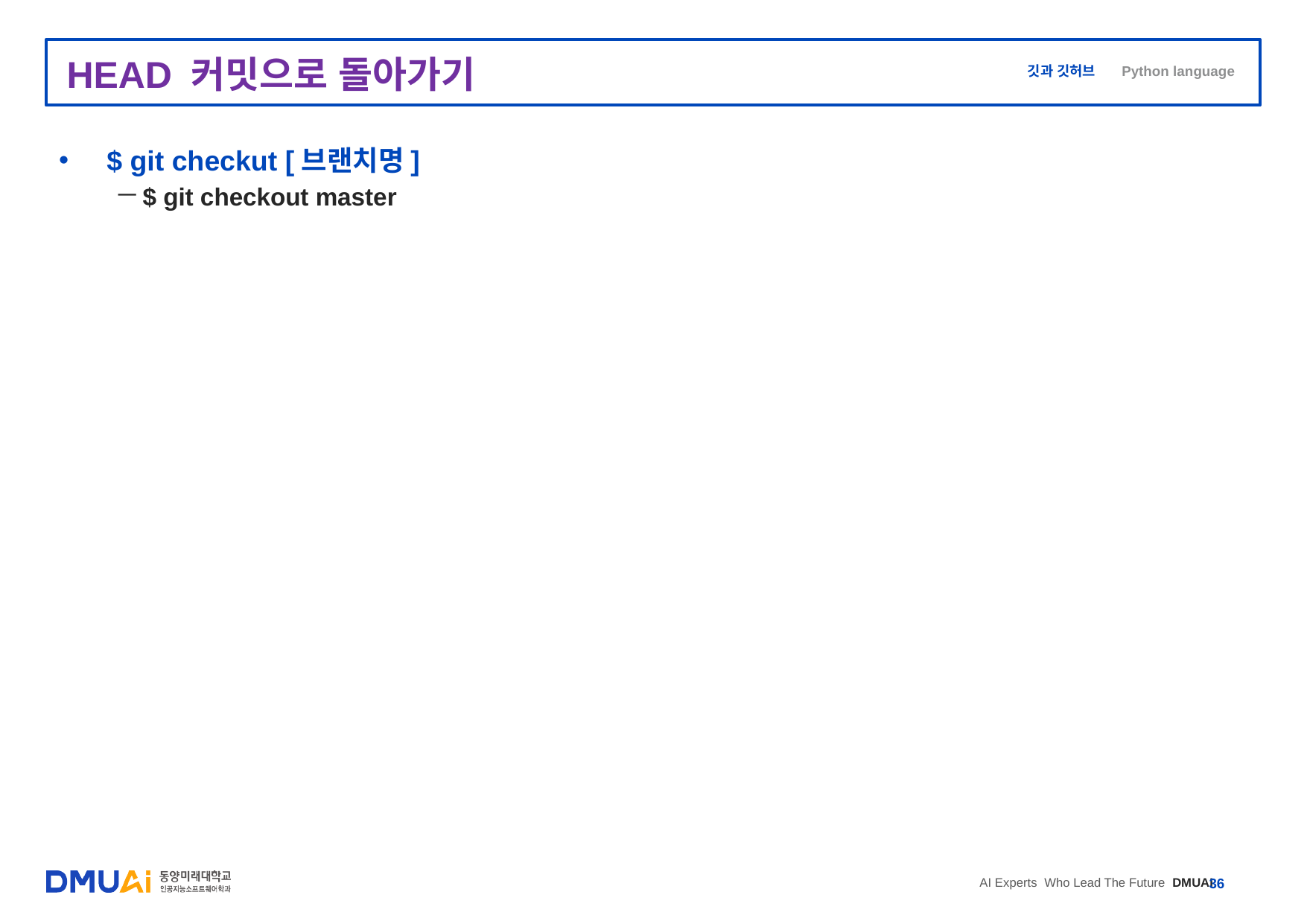

# HEAD 커밋으로 돌아가기
$ git checkut [브랜치명]
$ git checkout master